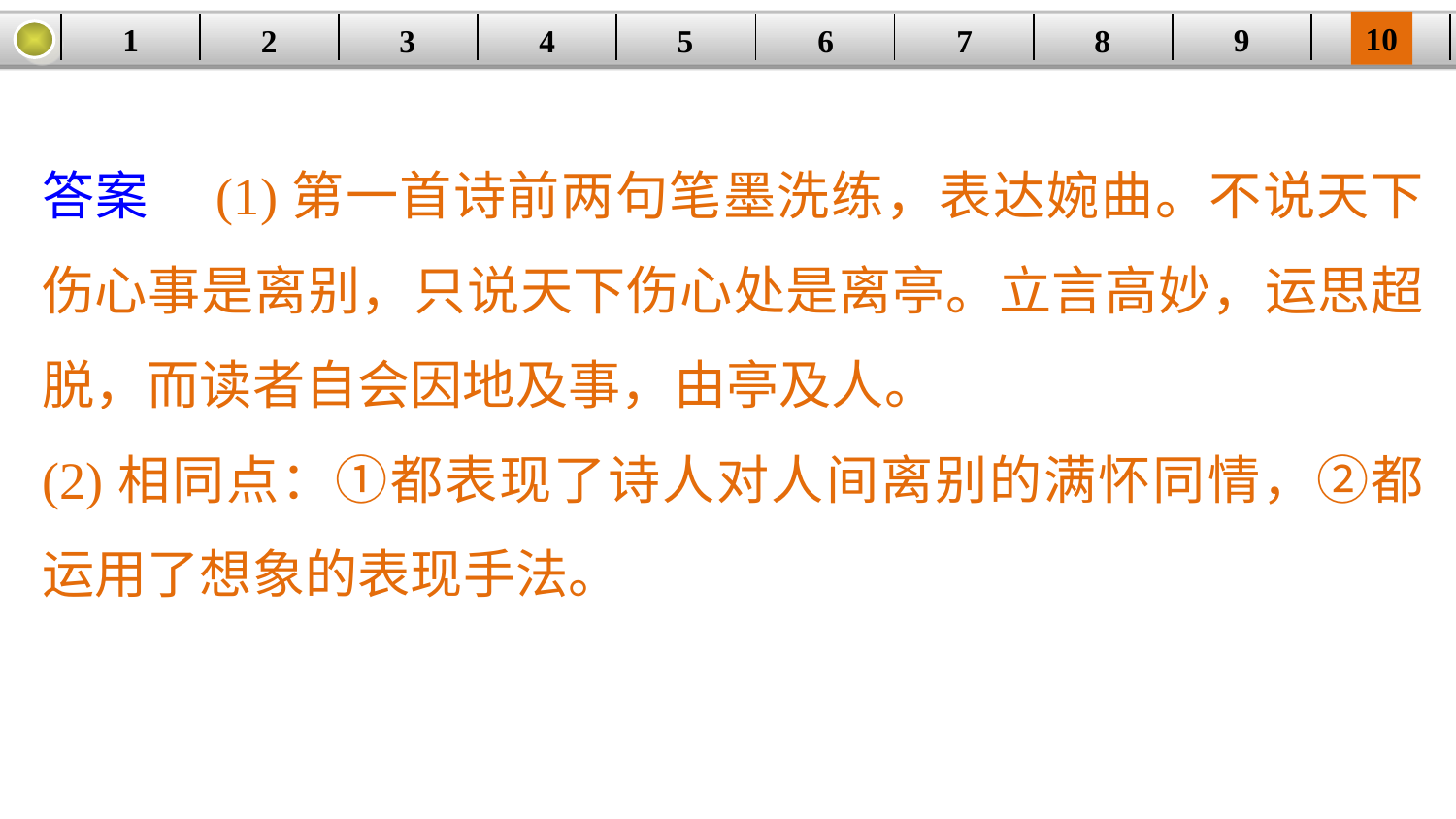

10

9
1
3
4
5
6
8
2
|  |  |  |  |  |  |  |  |  |  |
| --- | --- | --- | --- | --- | --- | --- | --- | --- | --- |
7

答案　(1)第一首诗前两句笔墨洗练，表达婉曲。不说天下伤心事是离别，只说天下伤心处是离亭。立言高妙，运思超脱，而读者自会因地及事，由亭及人。
(2)相同点：①都表现了诗人对人间离别的满怀同情，②都运用了想象的表现手法。